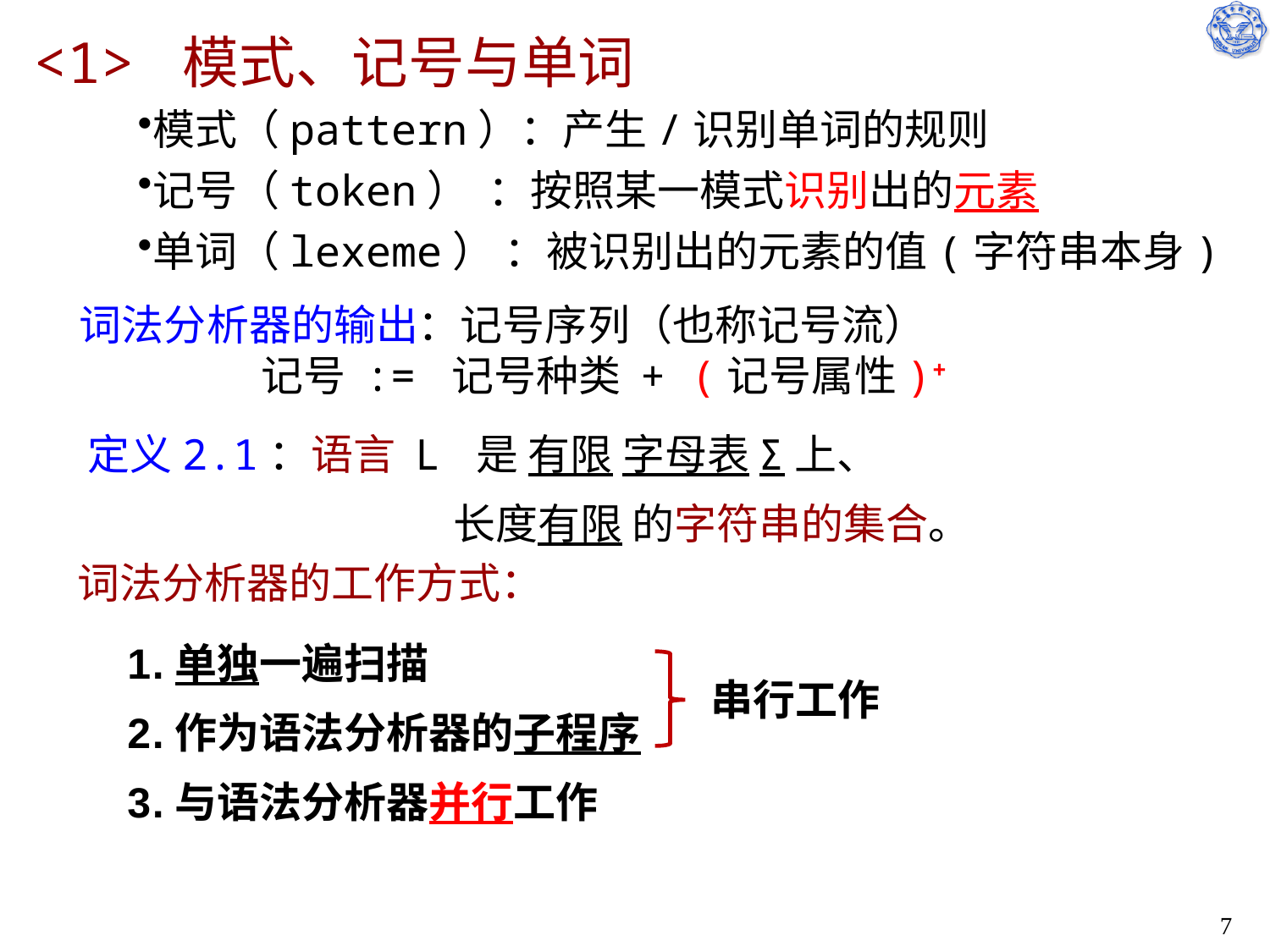

# <1> 模式、记号与单词
模式（pattern）：产生/识别单词的规则
记号（token）  ：按照某一模式识别出的元素
单词（lexeme） ：被识别出的元素的值(字符串本身)
词法分析器的输出：记号序列（也称记号流）
                  记号 := 记号种类 + (记号属性)+
定义2.1：语言 L 是 有限 字母表Σ上、
			    长度有限 的字符串的集合。
词法分析器的工作方式：
单独一遍扫描
作为语法分析器的子程序
与语法分析器并行工作

串行工作
7